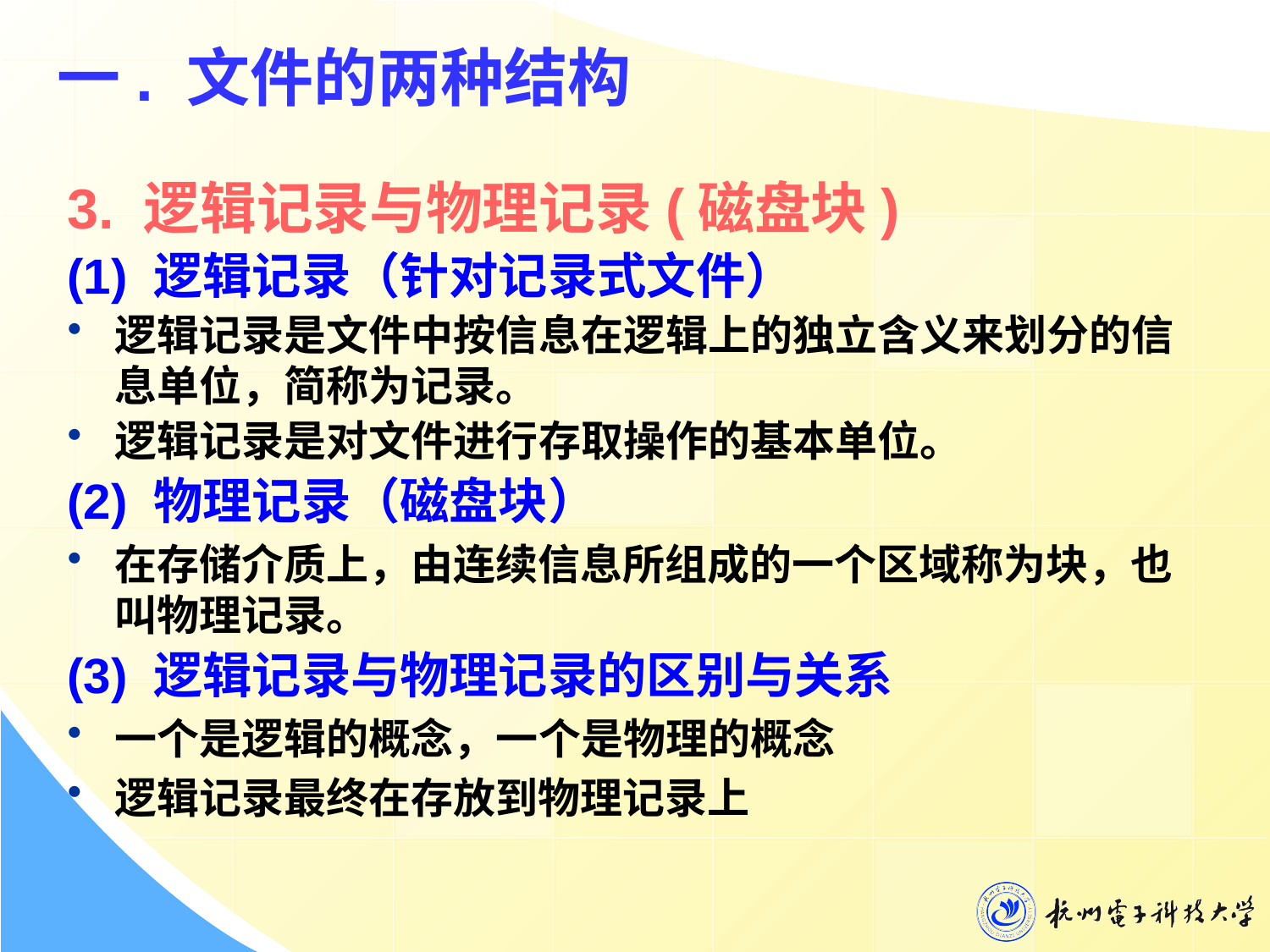

一. 文件的两种结构
3. 逻辑记录与物理记录(磁盘块)
(1) 逻辑记录（针对记录式文件）
逻辑记录是文件中按信息在逻辑上的独立含义来划分的信息单位，简称为记录。
逻辑记录是对文件进行存取操作的基本单位。
(2) 物理记录（磁盘块）
在存储介质上，由连续信息所组成的一个区域称为块，也叫物理记录。
(3) 逻辑记录与物理记录的区别与关系
一个是逻辑的概念，一个是物理的概念
逻辑记录最终在存放到物理记录上